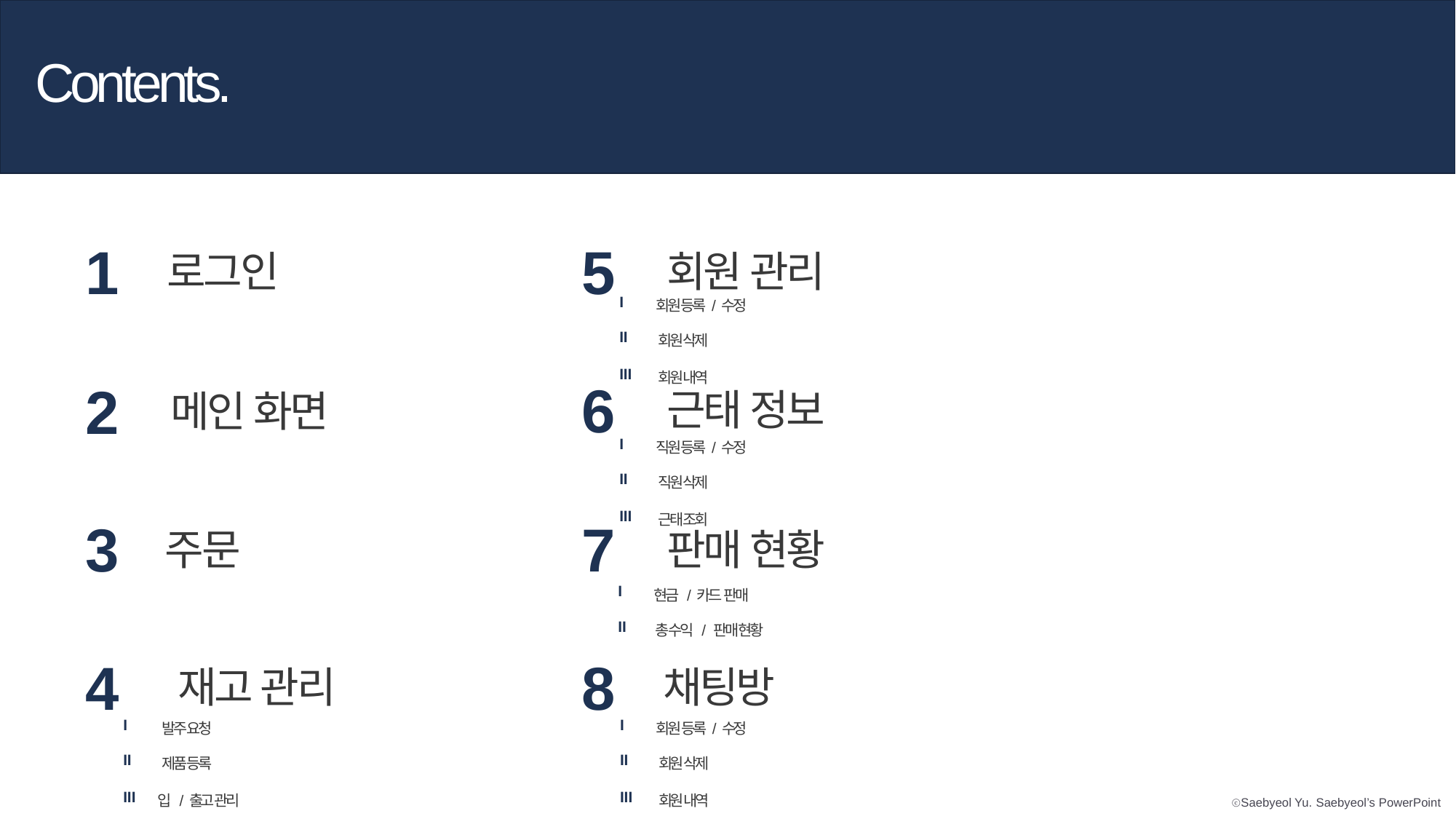

Contents.
1
로그인
5
회원 관리
I
회원 등록 / 수정
II
회원 삭제
III
회원 내역
6
근태 정보
2
메인 화면
I
직원 등록 / 수정
II
직원 삭제
III
근태 조회
3
주문
7
판매 현황
I
현금 / 카드  판매
II
총 수익 /  판매 현황
4
재고 관리
8
채팅방
I
발주 요청
I
회원 등록 / 수정
II
제품 등록
II
회원 삭제
III
입 / 출고 관리
III
회원 내역